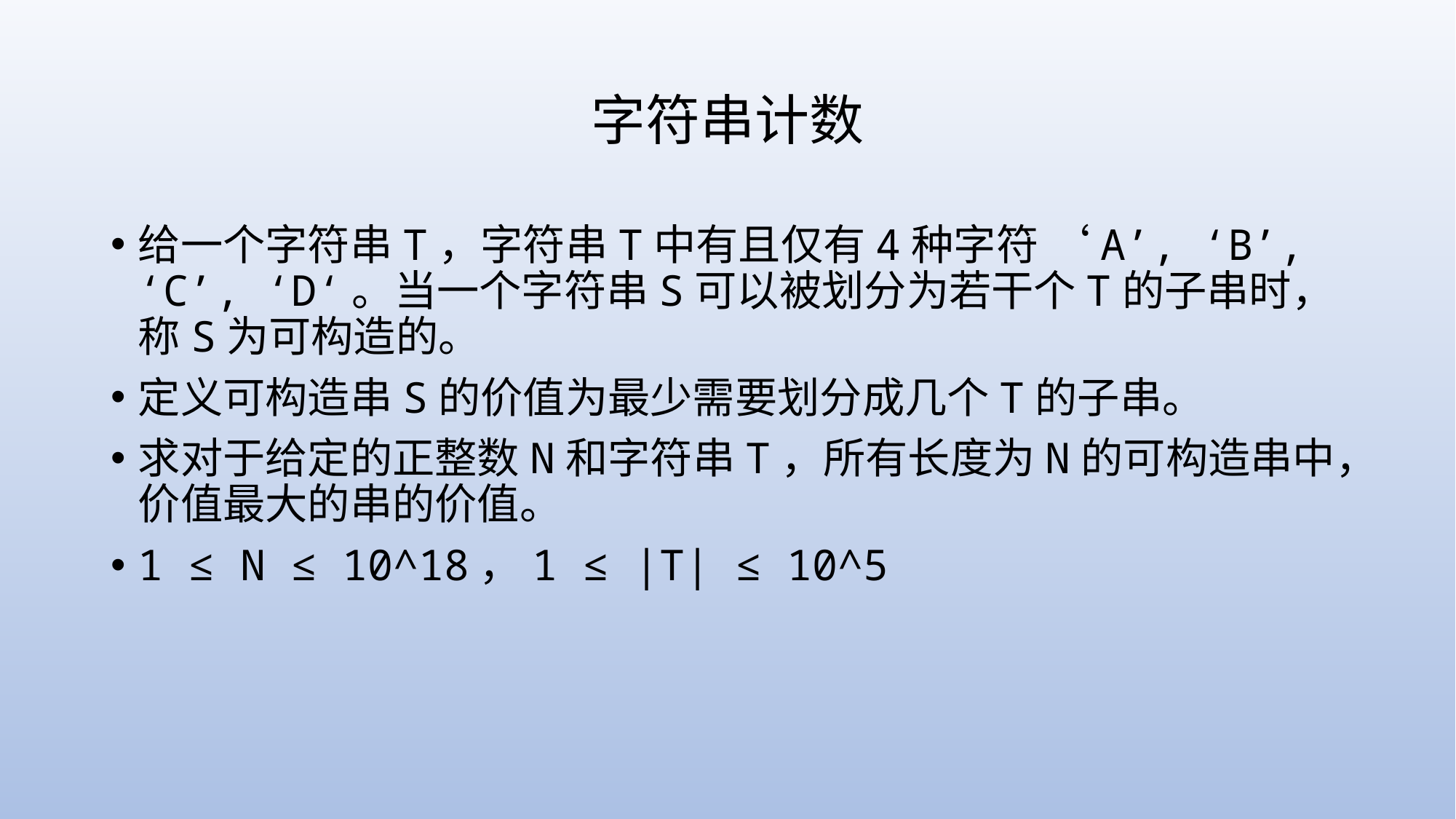

# 字符串计数
给一个字符串T，字符串T中有且仅有4种字符 ‘A’, ‘B’, ‘C’, ‘D‘。当一个字符串S可以被划分为若干个T的子串时，称S为可构造的。
定义可构造串S的价值为最少需要划分成几个T的子串。
求对于给定的正整数N和字符串T，所有长度为N的可构造串中，价值最大的串的价值。
1 ≤ N ≤ 10^18，1 ≤ |T| ≤ 10^5